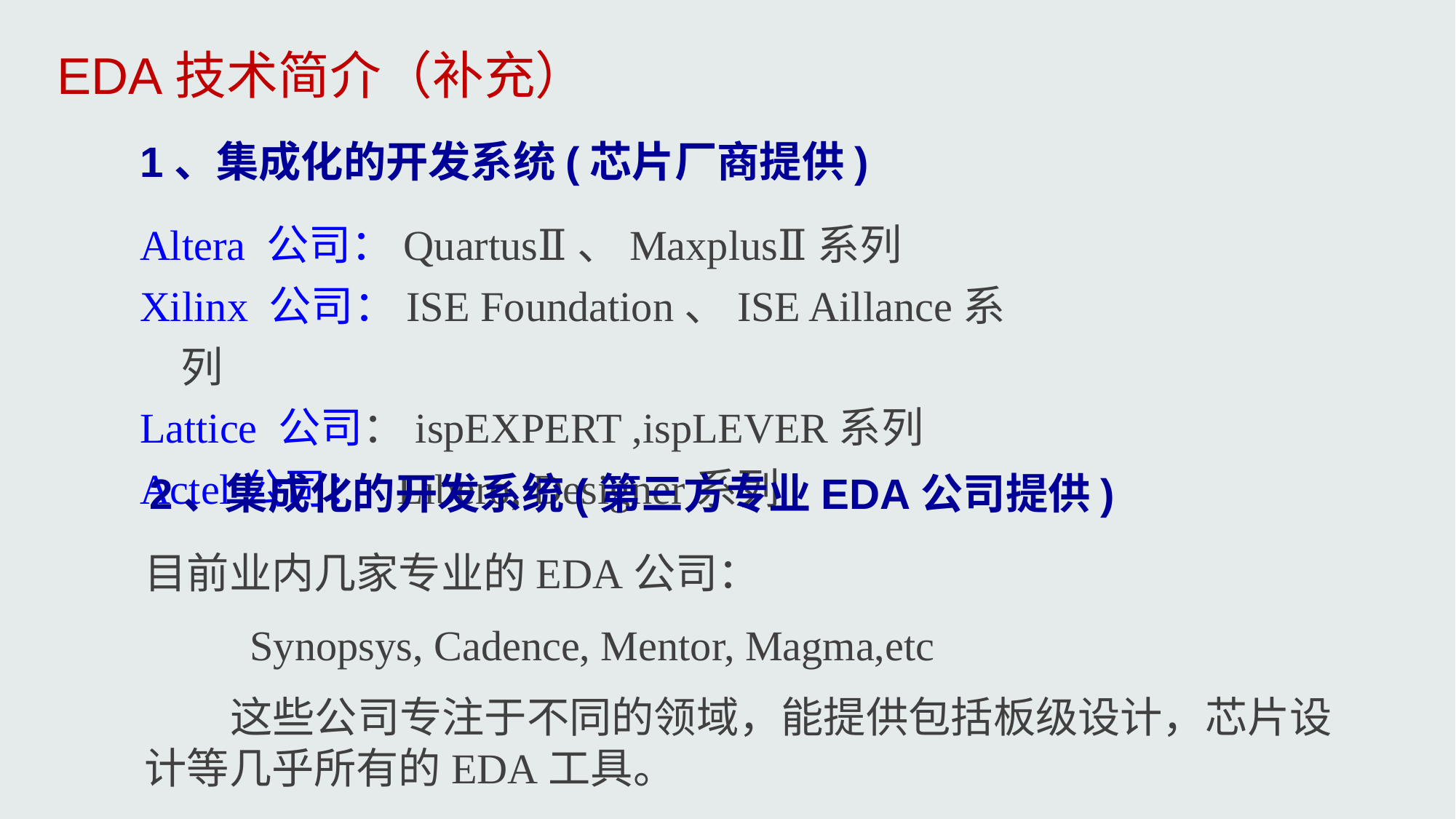

EDA技术简介（补充）
1、集成化的开发系统(芯片厂商提供)
Altera 公司：QuartusⅡ、MaxplusⅡ系列
Xilinx 公司：ISE Foundation、ISE Aillance系列
Lattice 公司：ispEXPERT ,ispLEVER系列
Actel公司：  Libero, Designer系列
2、集成化的开发系统(第三方专业EDA公司提供)
目前业内几家专业的EDA公司：
          Synopsys, Cadence, Mentor, Magma,etc
        这些公司专注于不同的领域，能提供包括板级设计，芯片设计等几乎所有的EDA工具。